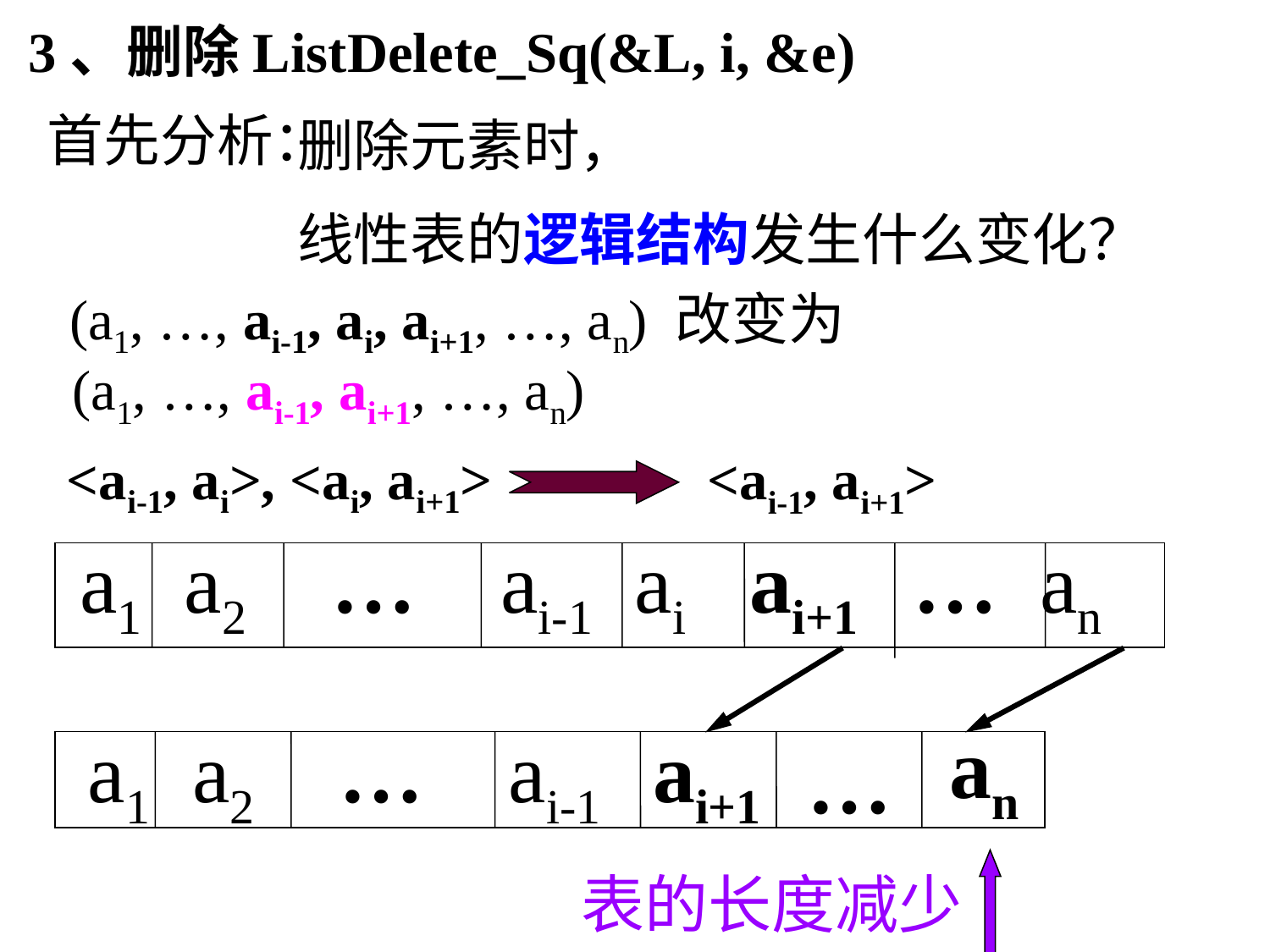

3、删除ListDelete_Sq(&L, i, &e)
删除元素时，
线性表的逻辑结构发生什么变化？
首先分析：
 (a1, …, ai-1, ai, ai+1, …, an) 改变为
(a1, …, ai-1, ai+1, …, an)
<ai-1, ai>, <ai, ai+1>
<ai-1, ai+1>

a1  a2    …    ai-1  ai   ai+1   …  an

an
a1  a2    …    ai-1

ai+1
…

表的长度减少